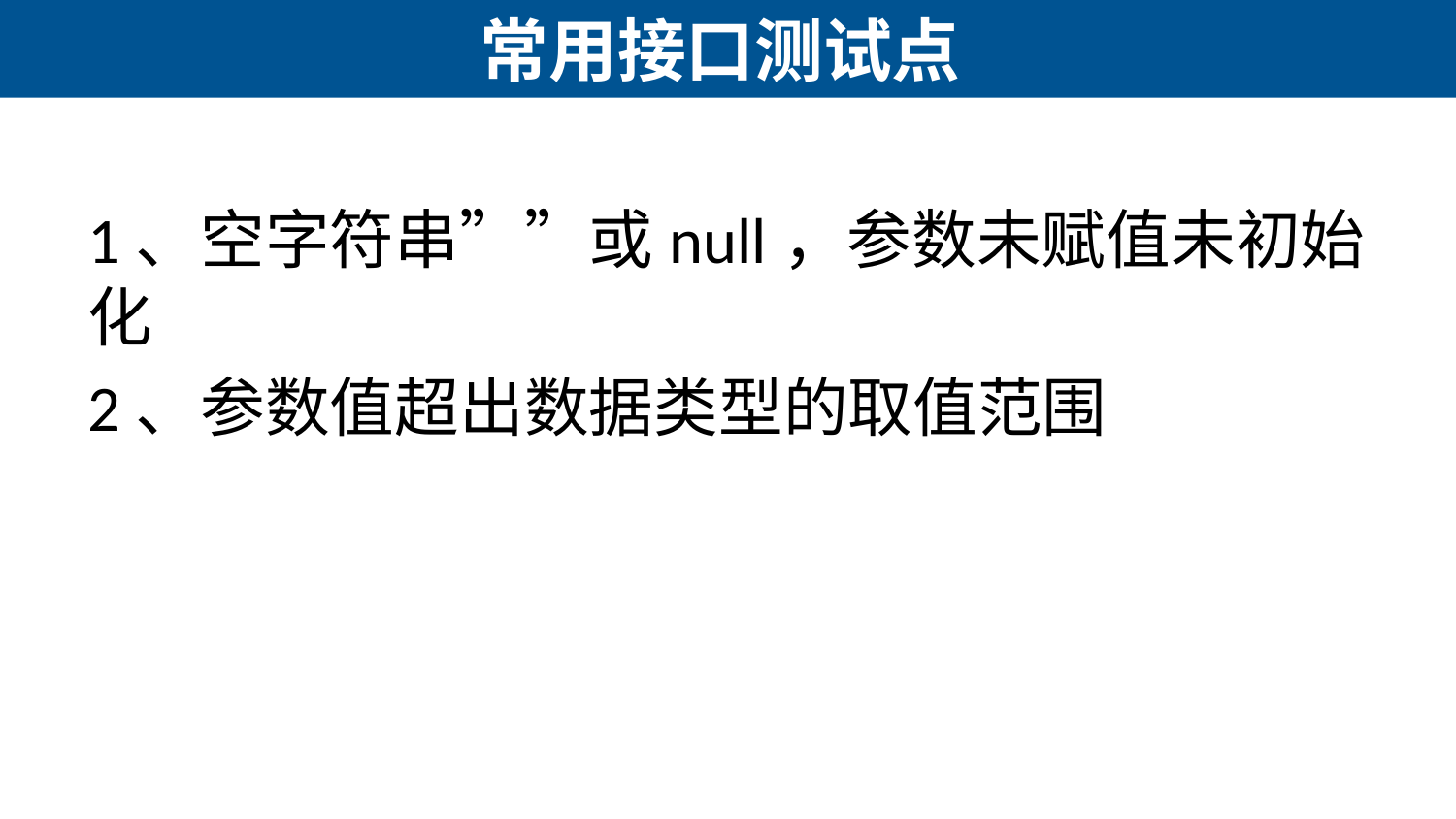

# 常用接口测试点
1、空字符串””或null，参数未赋值未初始化
2、参数值超出数据类型的取值范围